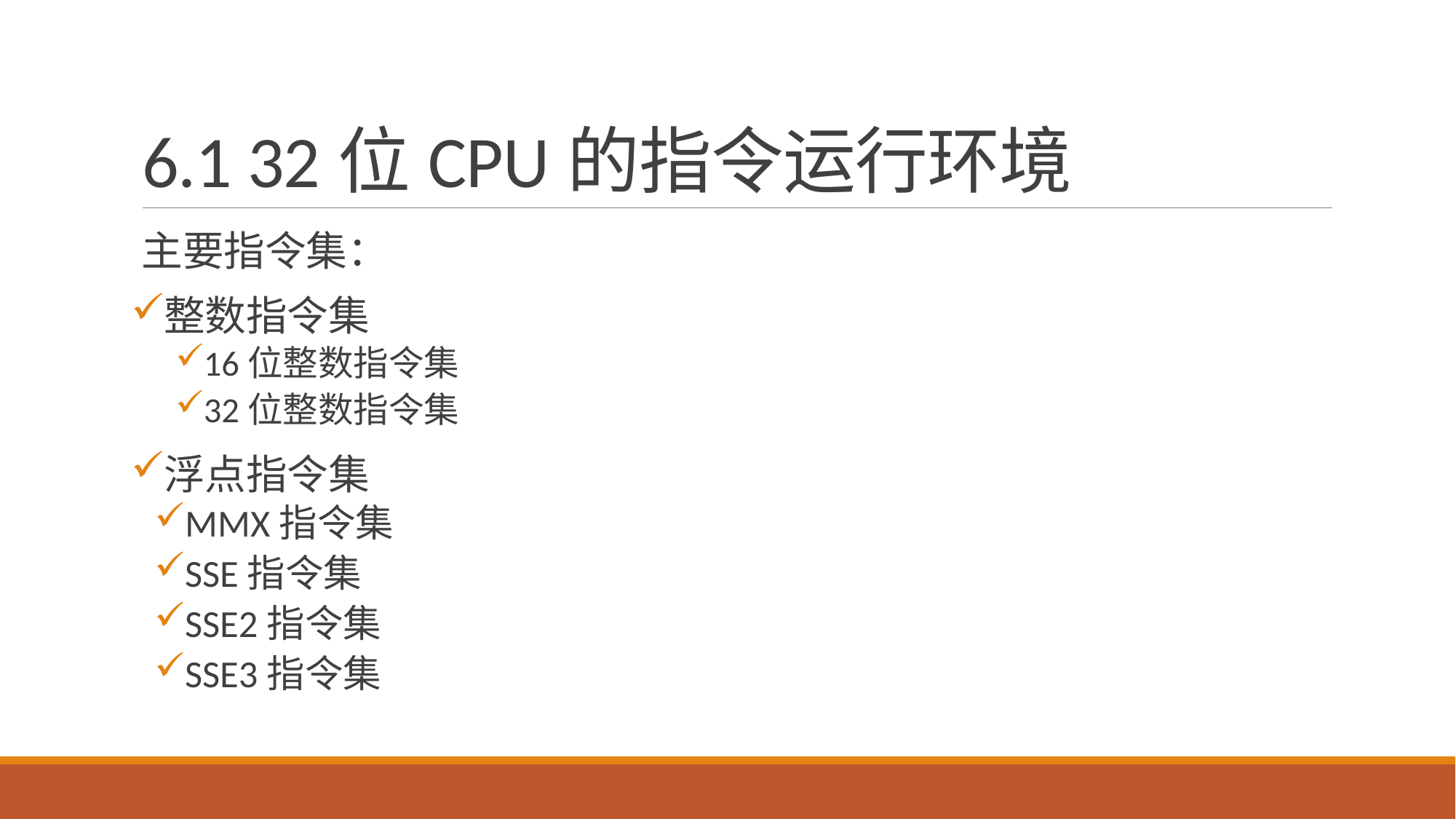

# 6.1 32位CPU的指令运行环境
主要指令集：
整数指令集
16位整数指令集
32位整数指令集
浮点指令集
MMX指令集
SSE指令集
SSE2指令集
SSE3指令集